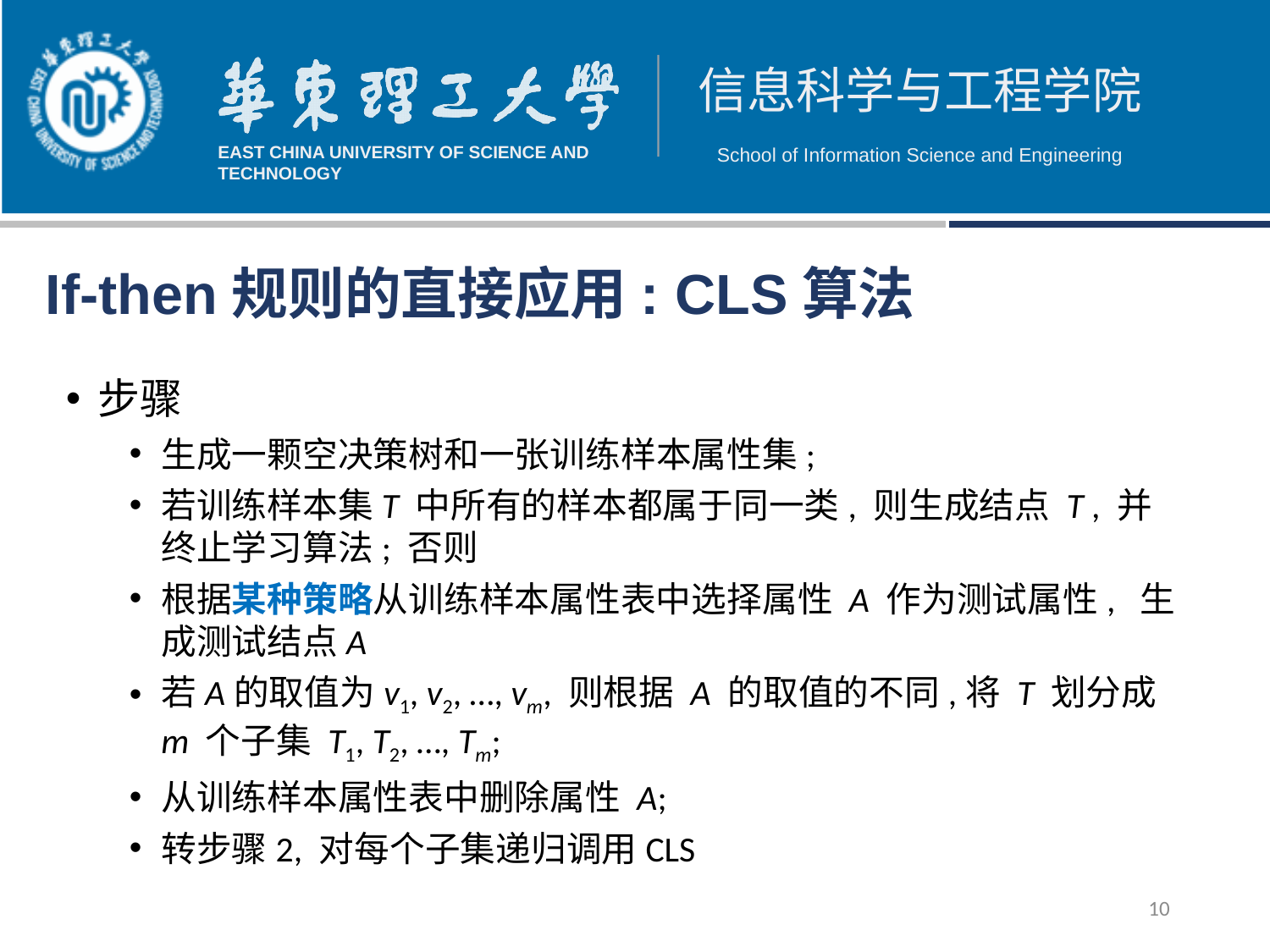

If-then规则的直接应用: CLS算法
步骤
生成一颗空决策树和一张训练样本属性集;
若训练样本集T 中所有的样本都属于同一类, 则生成结点 T , 并终止学习算法; 否则
根据某种策略从训练样本属性表中选择属性 A 作为测试属性,  生成测试结点A
若A的取值为v1, v2, …, vm, 则根据 A 的取值的不同,将 T 划分成 m 个子集 T1, T2, …, Tm;
从训练样本属性表中删除属性 A;
转步骤2, 对每个子集递归调用CLS
10